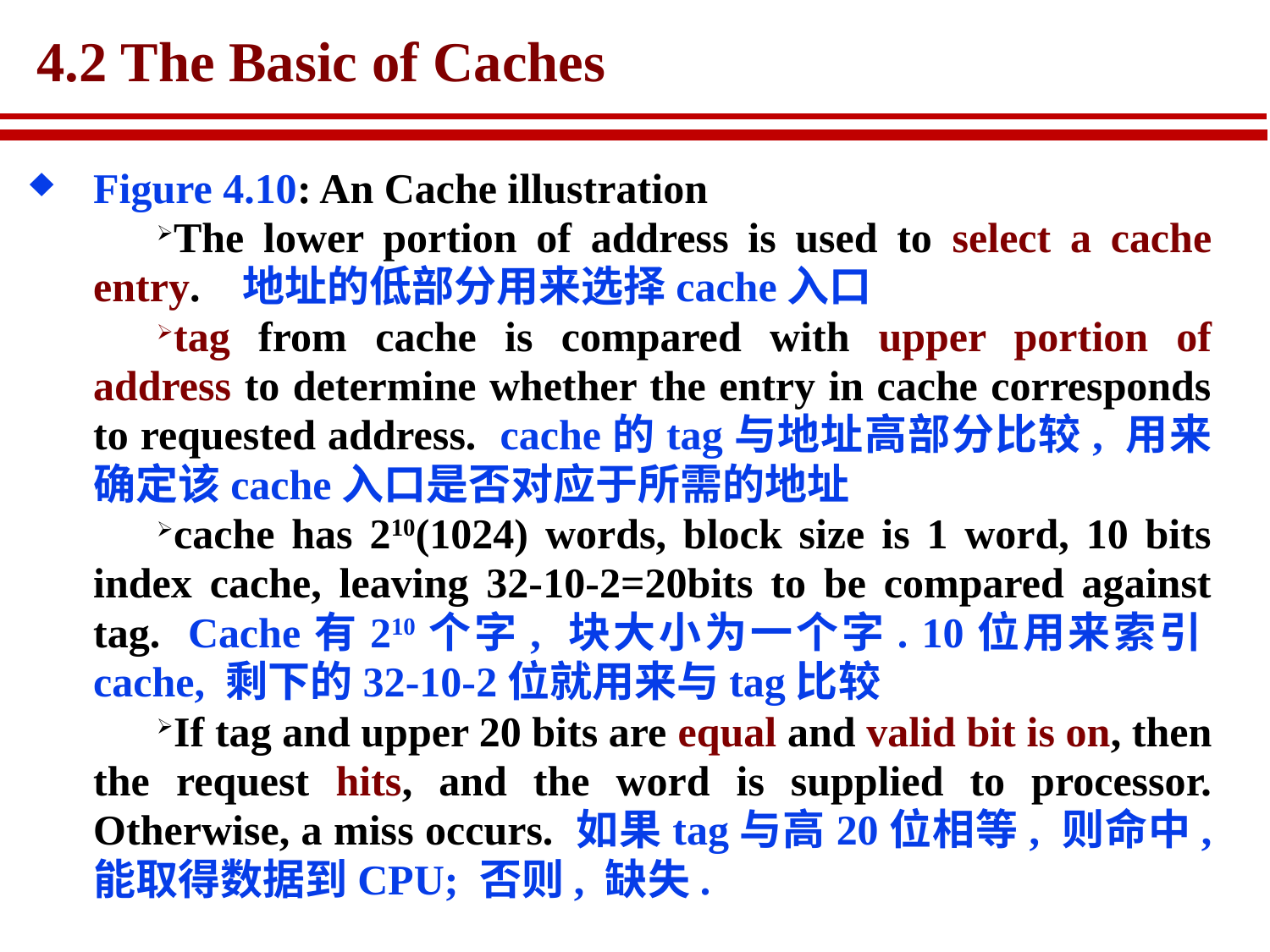

# 4.2 The Basic of Caches
Figure 4.10: An Cache illustration
The lower portion of address is used to select a cache entry.   地址的低部分用来选择cache入口
tag from cache is compared with upper portion of address to determine whether the entry in cache corresponds to requested address.  cache的tag与地址高部分比较, 用来确定该cache入口是否对应于所需的地址
cache has 210(1024) words, block size is 1 word, 10 bits index cache, leaving 32-10-2=20bits to be compared against tag.  Cache有210个字, 块大小为一个字. 10位用来索引cache, 剩下的32-10-2位就用来与tag比较
If tag and upper 20 bits are equal and valid bit is on, then the request hits, and the word is supplied to processor. Otherwise, a miss occurs. 如果tag与高20位相等, 则命中, 能取得数据到CPU; 否则, 缺失.